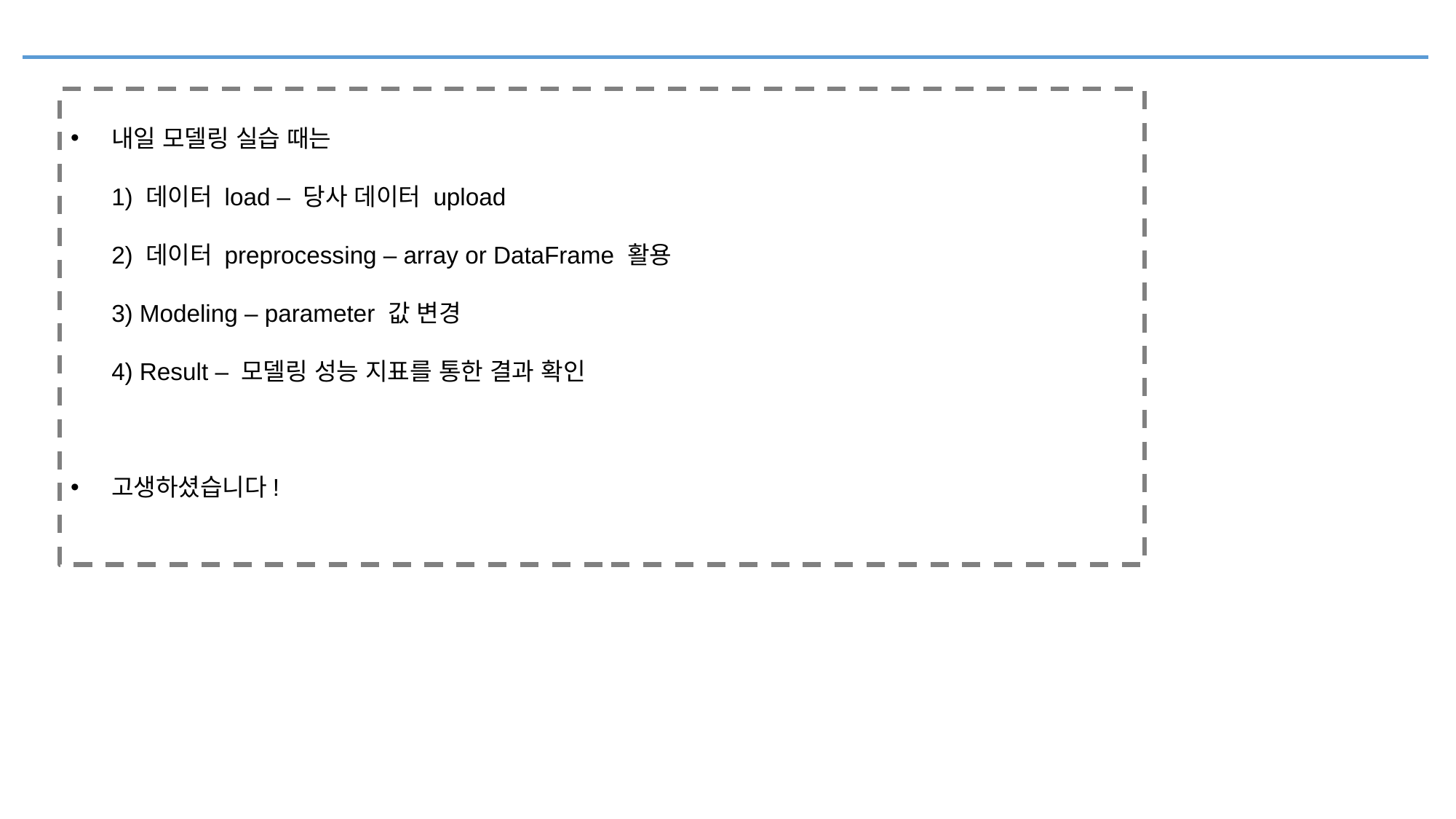

내일 모델링 실습 때는
1) 데이터 load – 당사 데이터 upload
2) 데이터 preprocessing – array or DataFrame 활용
3) Modeling – parameter 값 변경
4) Result – 모델링 성능 지표를 통한 결과 확인

고생하셨습니다!